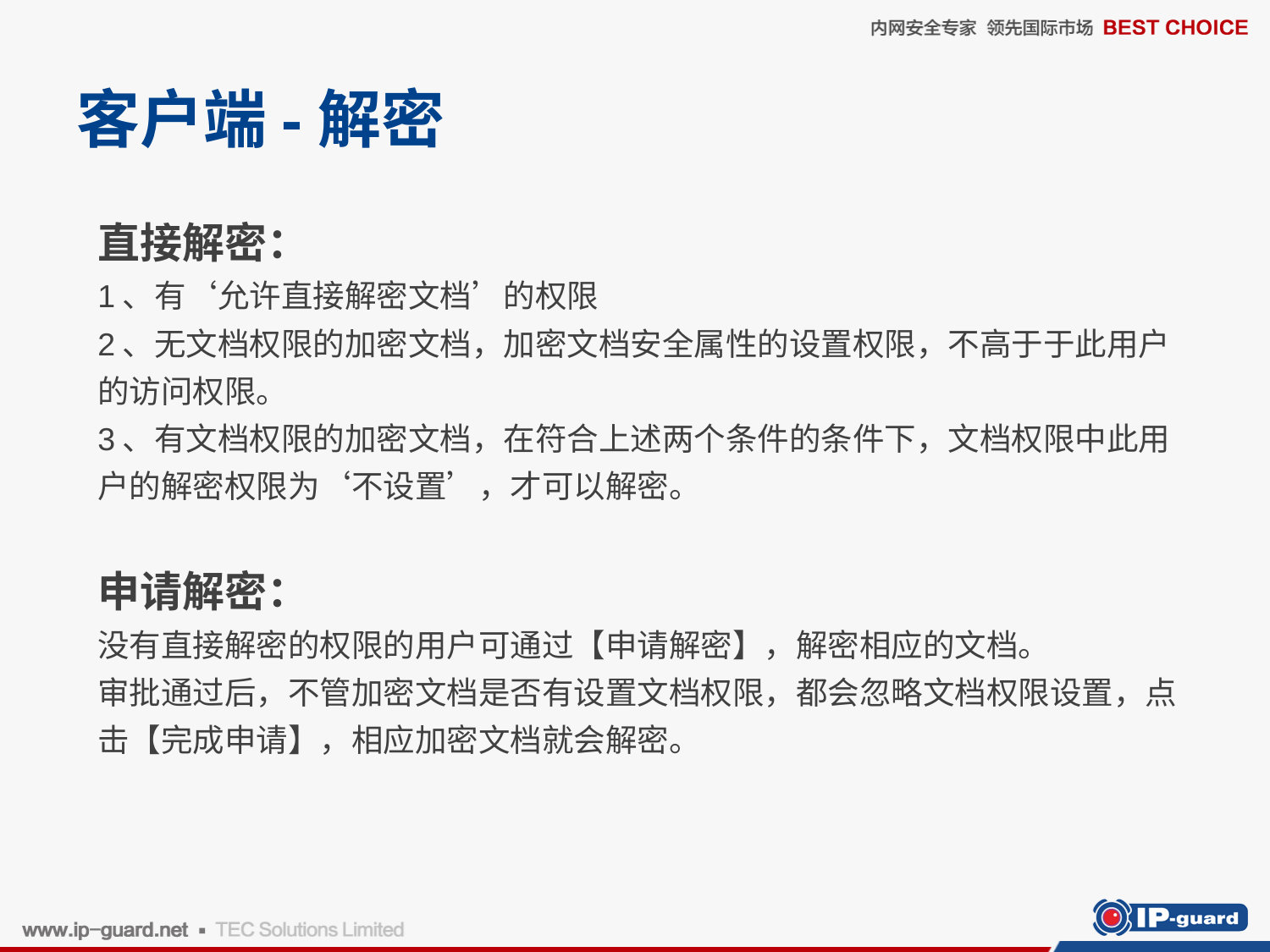

# 客户端-解密
直接解密：
1、有‘允许直接解密文档’的权限
2、无文档权限的加密文档，加密文档安全属性的设置权限，不高于于此用户的访问权限。
3、有文档权限的加密文档，在符合上述两个条件的条件下，文档权限中此用户的解密权限为‘不设置’，才可以解密。

申请解密：
没有直接解密的权限的用户可通过【申请解密】，解密相应的文档。
审批通过后，不管加密文档是否有设置文档权限，都会忽略文档权限设置，点击【完成申请】，相应加密文档就会解密。